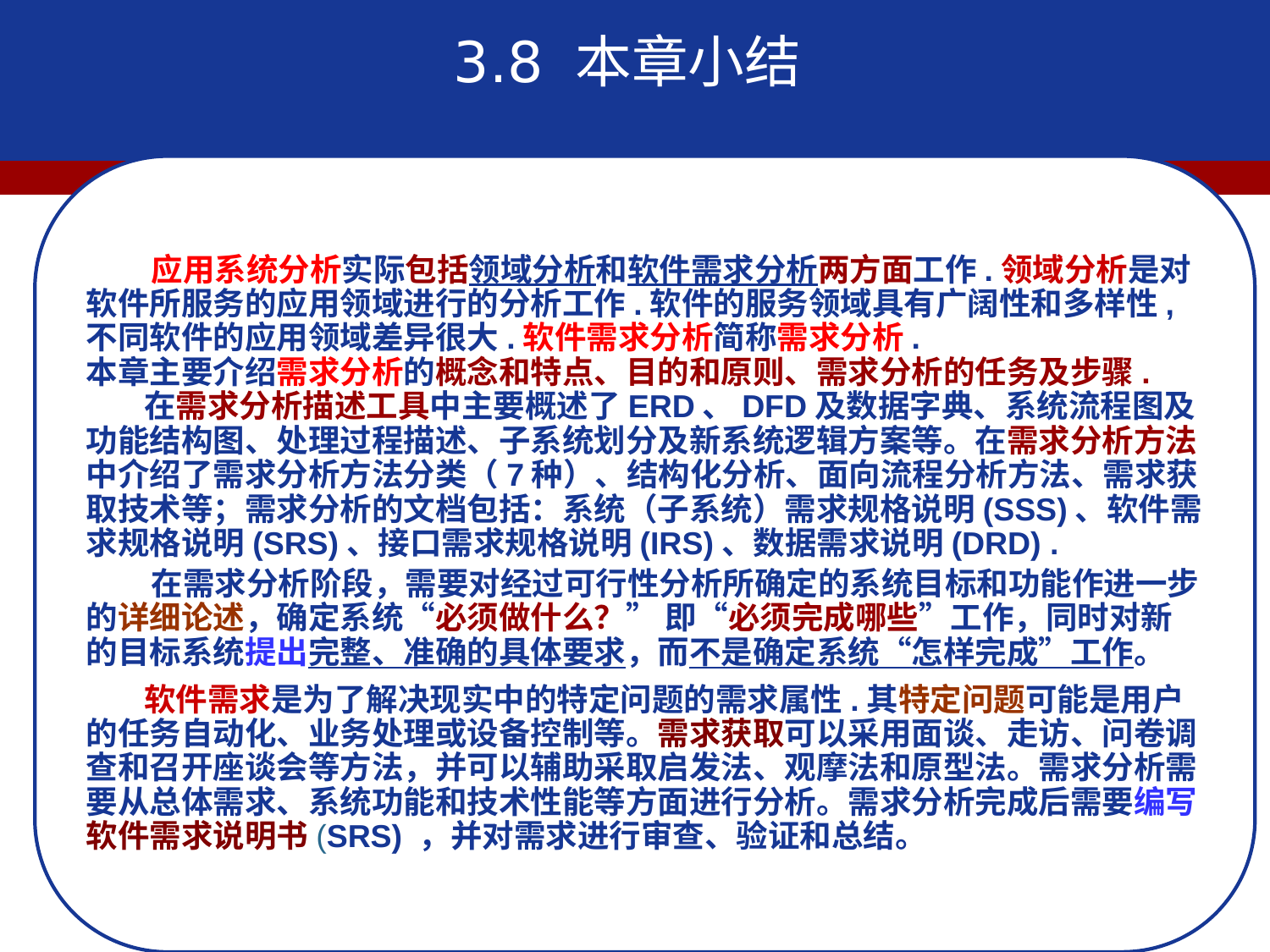

3.8 本章小结

        应用系统分析实际包括领域分析和软件需求分析两方面工作.领域分析是对软件所服务的应用领域进行的分析工作.软件的服务领域具有广阔性和多样性,不同软件的应用领域差异很大.软件需求分析简称需求分析.
本章主要介绍需求分析的概念和特点、目的和原则、需求分析的任务及步骤.
       在需求分析描述工具中主要概述了ERD、DFD及数据字典、系统流程图及功能结构图、处理过程描述、子系统划分及新系统逻辑方案等。在需求分析方法中介绍了需求分析方法分类（7种）、结构化分析、面向流程分析方法、需求获取技术等；需求分析的文档包括：系统（子系统）需求规格说明(SSS)、软件需求规格说明(SRS)、接口需求规格说明(IRS)、数据需求说明(DRD) .
        在需求分析阶段，需要对经过可行性分析所确定的系统目标和功能作进一步的详细论述，确定系统“必须做什么？” 即“必须完成哪些”工作，同时对新的目标系统提出完整、准确的具体要求，而不是确定系统“怎样完成”工作。
       软件需求是为了解决现实中的特定问题的需求属性.其特定问题可能是用户的任务自动化、业务处理或设备控制等。需求获取可以采用面谈、走访、问卷调查和召开座谈会等方法，并可以辅助采取启发法、观摩法和原型法。需求分析需要从总体需求、系统功能和技术性能等方面进行分析。需求分析完成后需要编写软件需求说明书(SRS) ，并对需求进行审查、验证和总结。